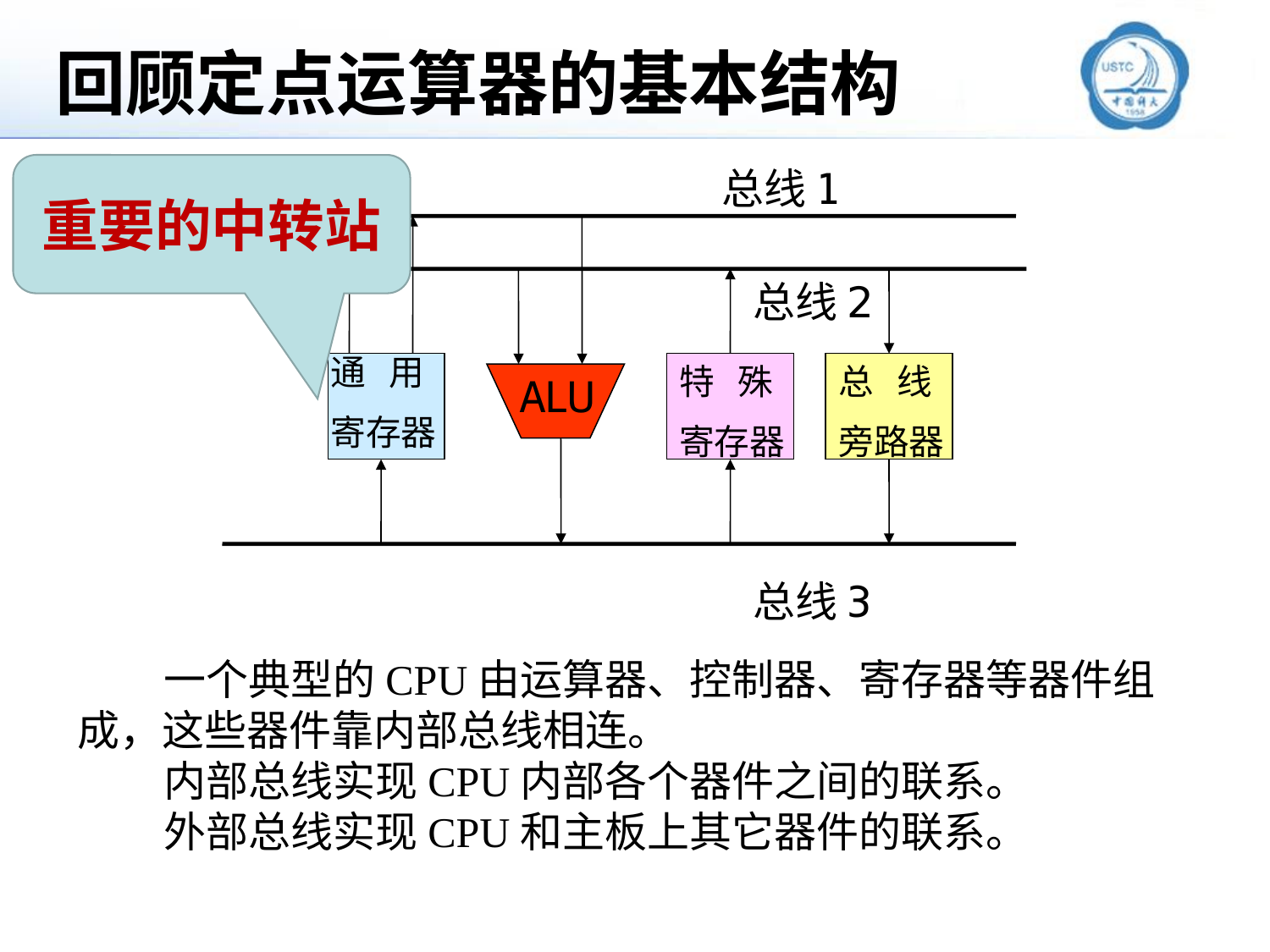

# 回顾定点运算器的基本结构
重要的中转站
总线1

总线2

通   用
寄存器

特   殊
寄存器

总   线
旁路器

ALU

总线3
        一个典型的CPU由运算器、控制器、寄存器等器件组成，这些器件靠内部总线相连。
        内部总线实现CPU内部各个器件之间的联系。
        外部总线实现CPU和主板上其它器件的联系。